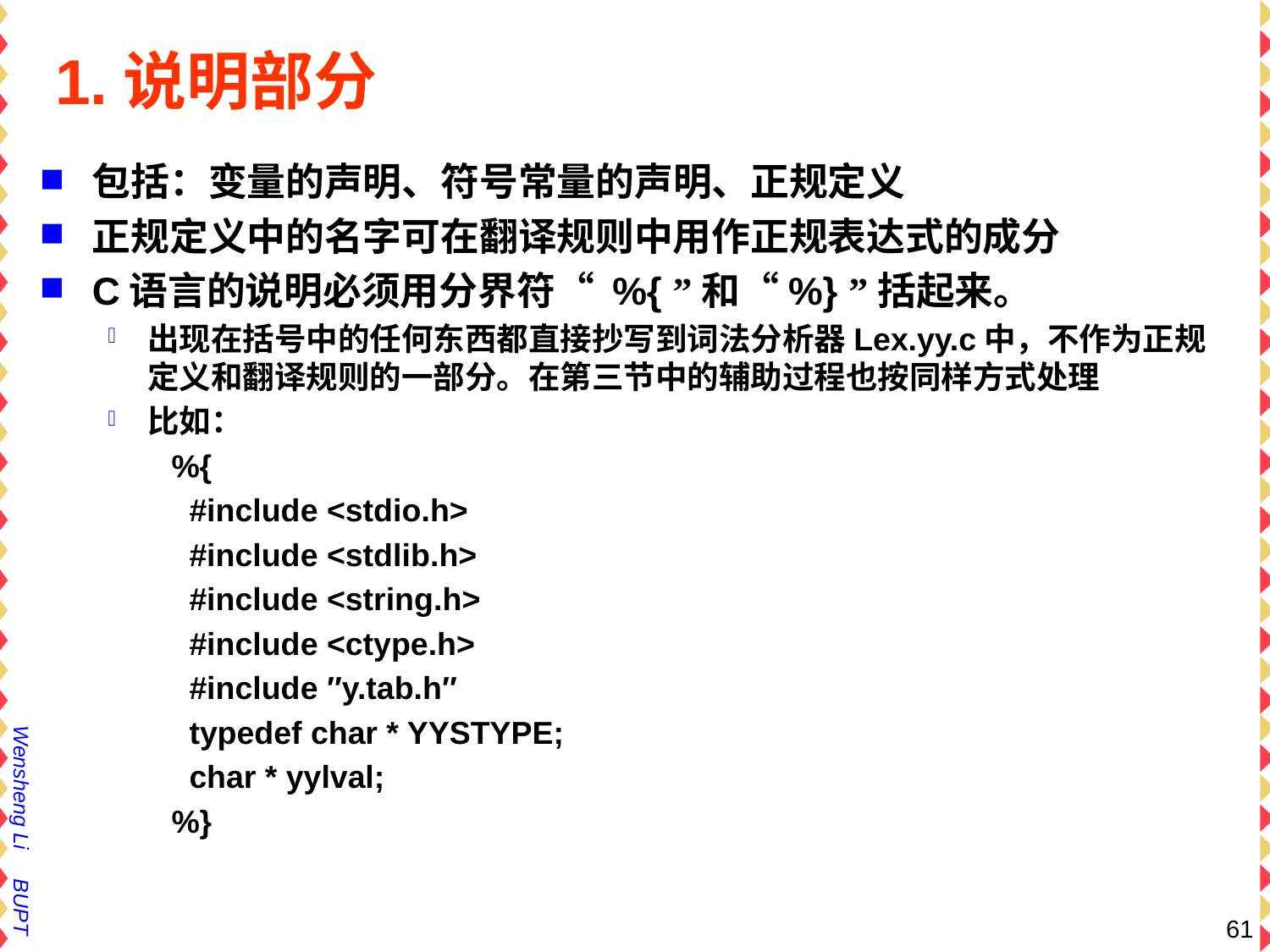

# 1.说明部分
包括：变量的声明、符号常量的声明、正规定义
正规定义中的名字可在翻译规则中用作正规表达式的成分
C语言的说明必须用分界符“ %{ ”和“%} ”括起来。
出现在括号中的任何东西都直接抄写到词法分析器Lex.yy.c中，不作为正规定义和翻译规则的一部分。在第三节中的辅助过程也按同样方式处理
比如：
%{
  #include <stdio.h>
  #include <stdlib.h>
  #include <string.h>
  #include <ctype.h>
  #include ″y.tab.h″
  typedef char * YYSTYPE;
  char * yylval;
%}
61